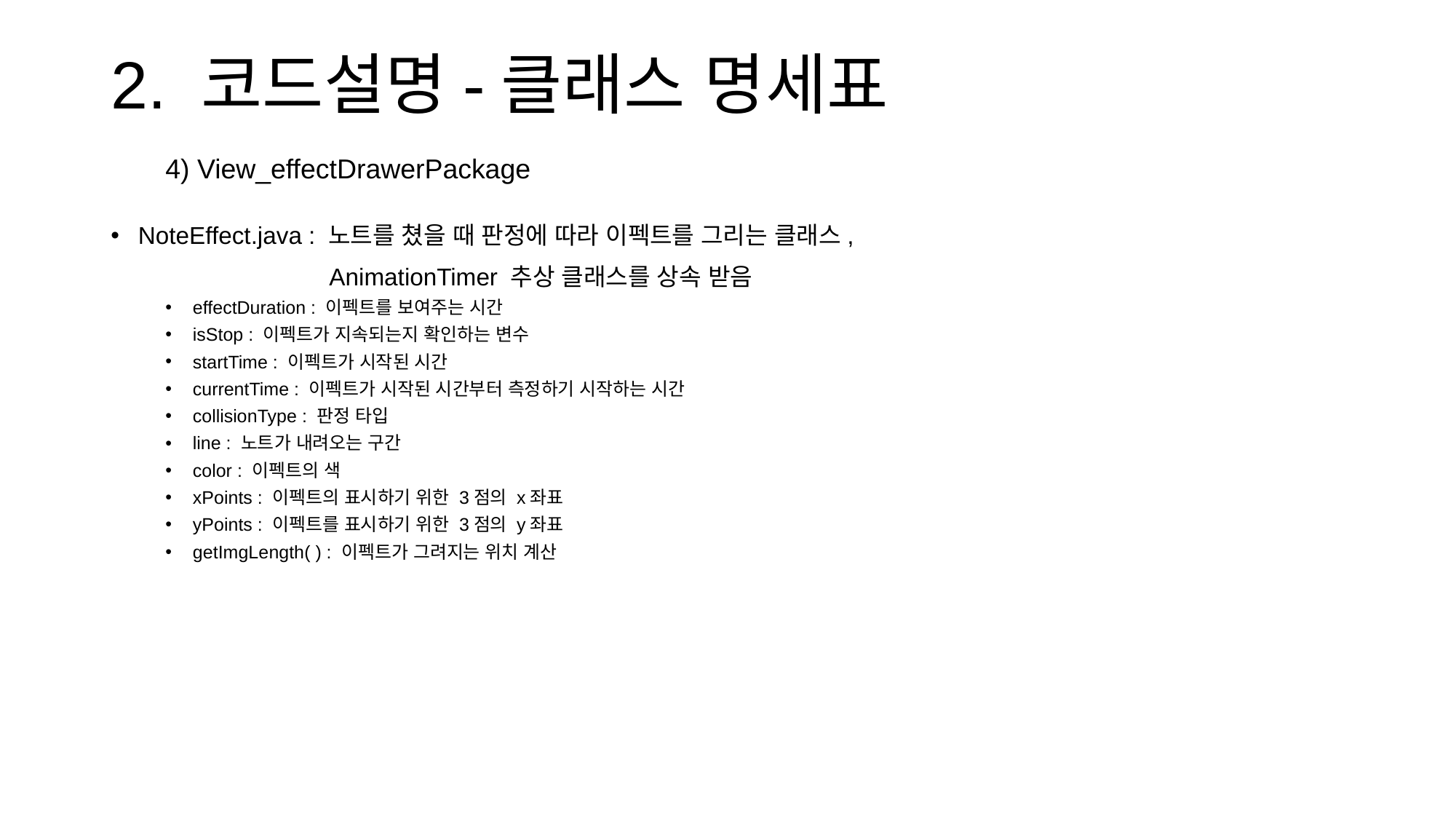

# 2. 코드설명-클래스 명세표
4) View_effectDrawerPackage
NoteEffect.java : 노트를 쳤을 때 판정에 따라 이펙트를 그리는 클래스,
		AnimationTimer 추상 클래스를 상속 받음
effectDuration : 이펙트를 보여주는 시간
isStop : 이펙트가 지속되는지 확인하는 변수
startTime : 이펙트가 시작된 시간
currentTime : 이펙트가 시작된 시간부터 측정하기 시작하는 시간
collisionType : 판정 타입
line : 노트가 내려오는 구간
color : 이펙트의 색
xPoints : 이펙트의 표시하기 위한 3점의 x좌표
yPoints : 이펙트를 표시하기 위한 3점의 y좌표
getImgLength( ) : 이펙트가 그려지는 위치 계산